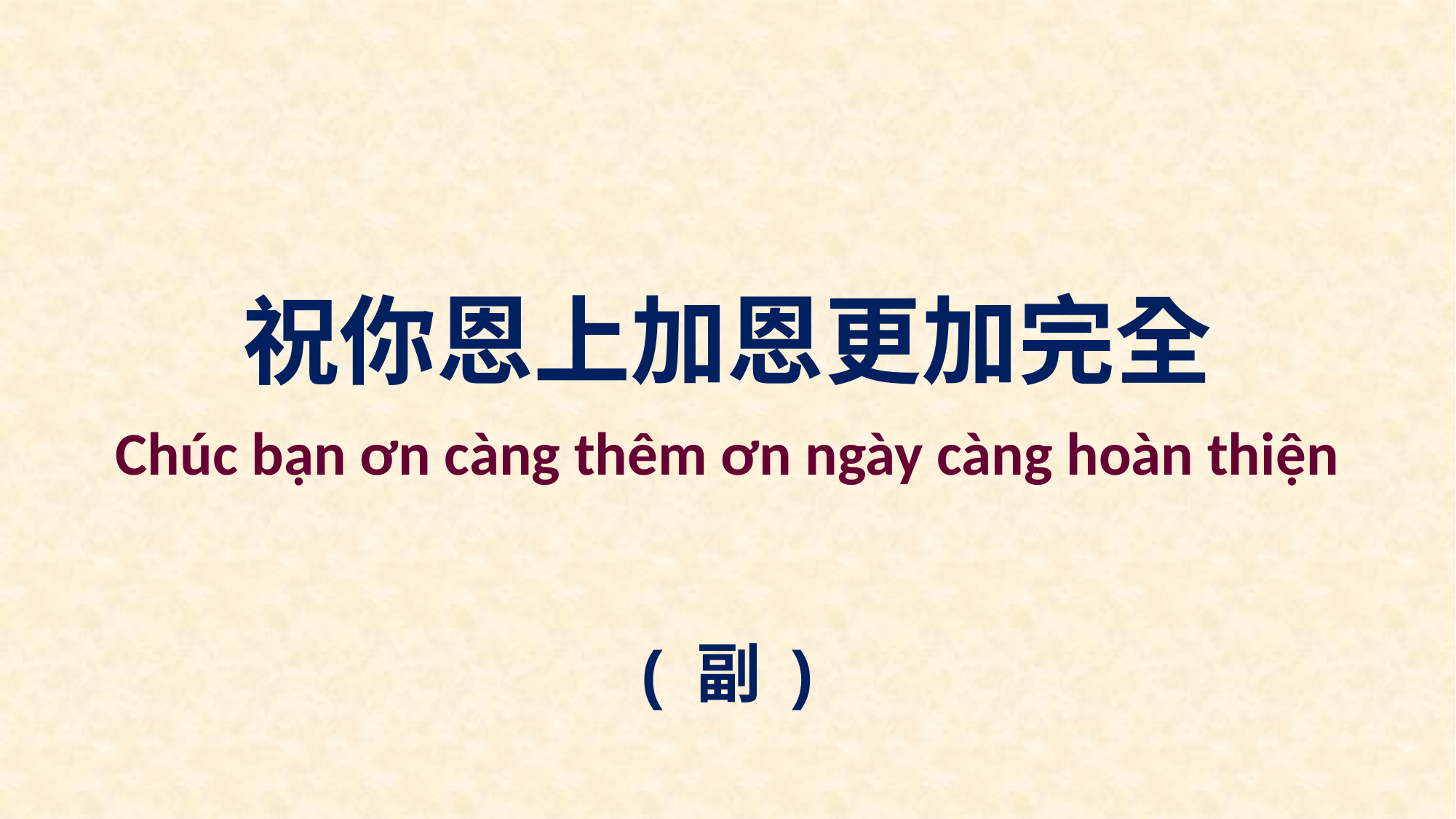

祝你恩上加恩更加完全
Chúc bạn ơn càng thêm ơn ngày càng hoàn thiện
( 副 )